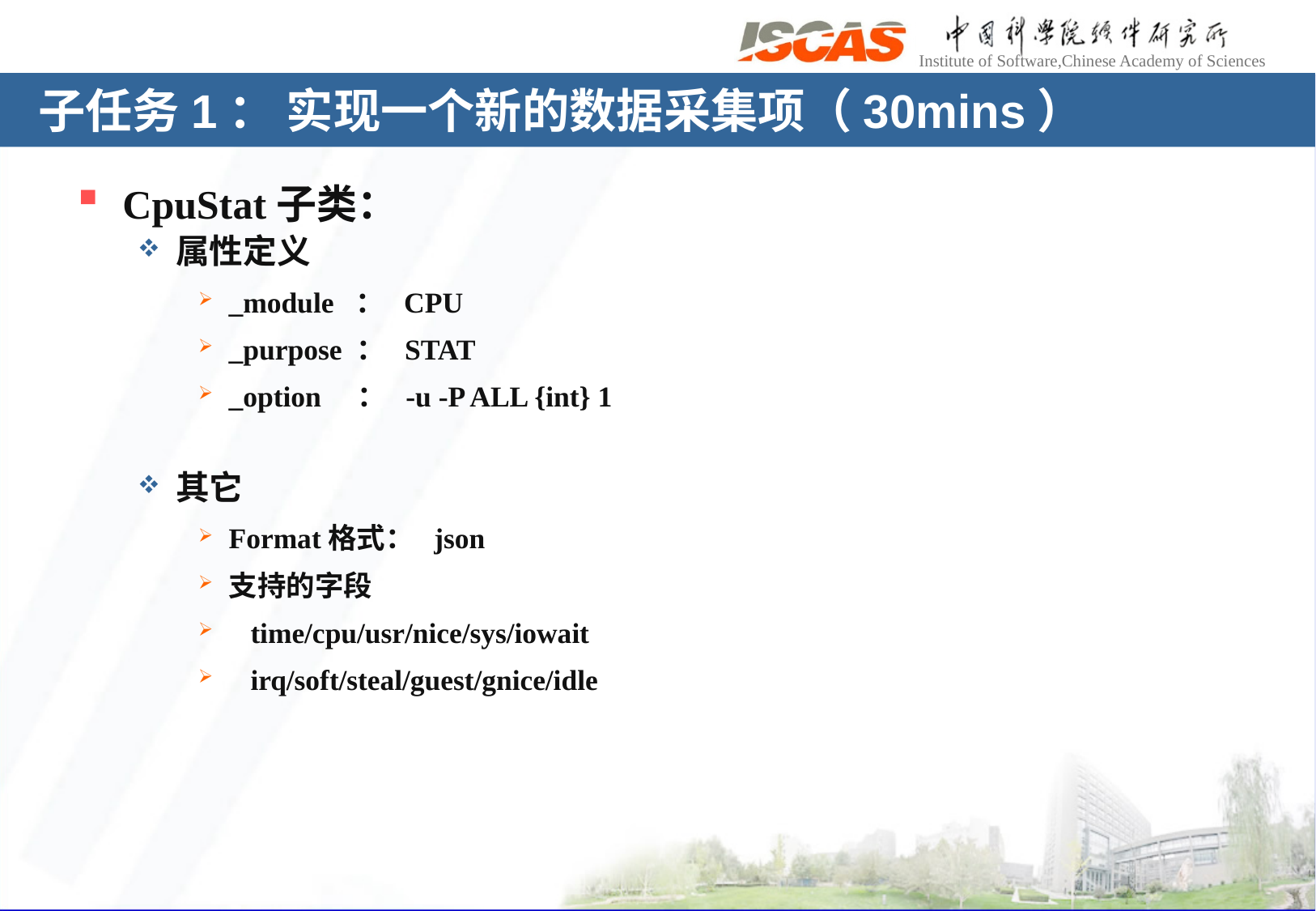

# 子任务1： 实现一个新的数据采集项（30mins）
CpuStat子类：
属性定义
_module  ：  CPU
_purpose ：  STAT
_option    ：  -u -P ALL {int} 1

其它
Format格式：  json
支持的字段
   time/cpu/usr/nice/sys/iowait
   irq/soft/steal/guest/gnice/idle